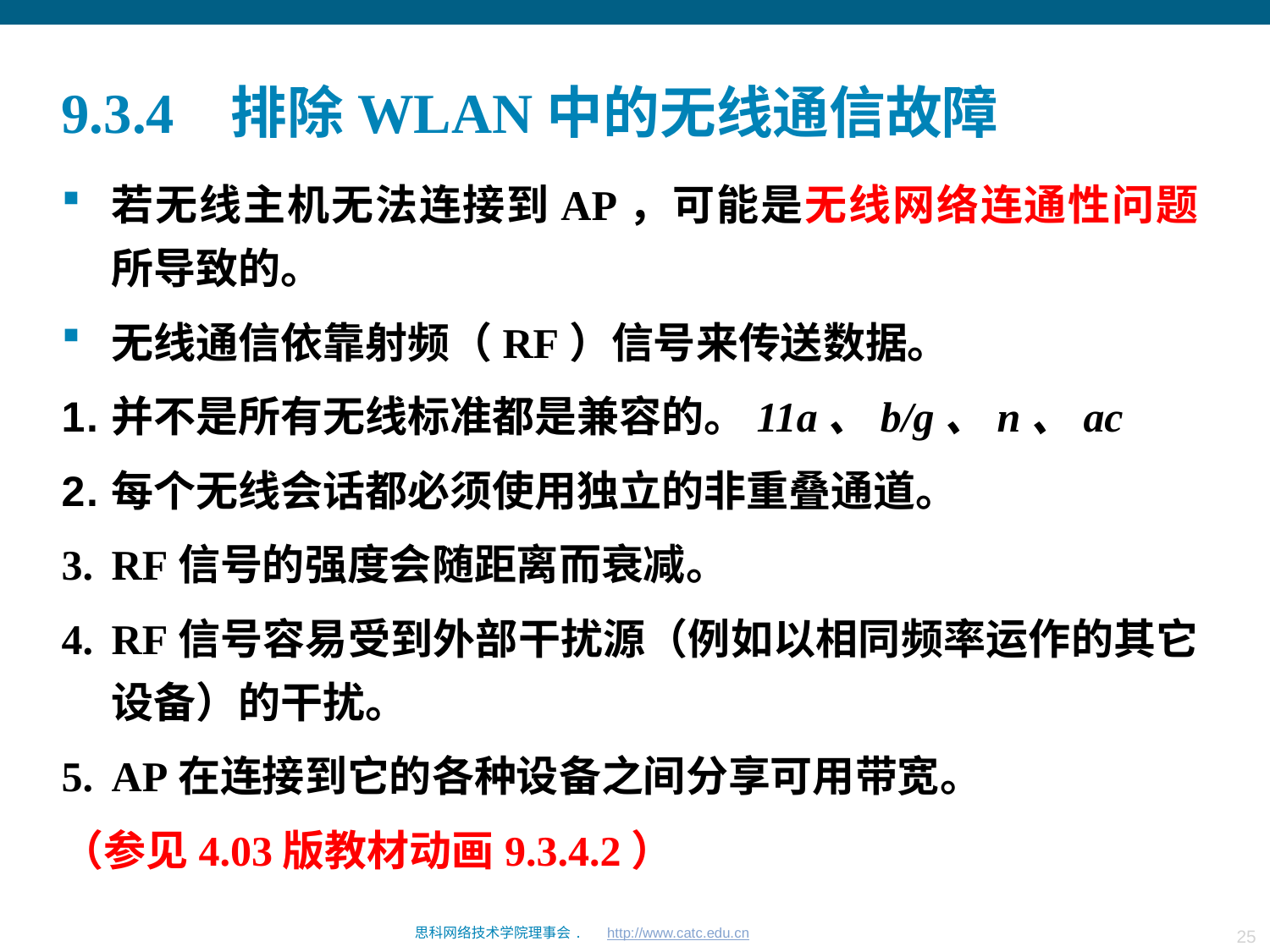

# 9.3.4   排除WLAN中的无线通信故障
若无线主机无法连接到AP，可能是无线网络连通性问题所导致的。
无线通信依靠射频（RF）信号来传送数据。
并不是所有无线标准都是兼容的。11a、b/g、n、ac
每个无线会话都必须使用独立的非重叠通道。
RF信号的强度会随距离而衰减。
RF信号容易受到外部干扰源（例如以相同频率运作的其它设备）的干扰。
AP在连接到它的各种设备之间分享可用带宽。
（参见4.03版教材动画9.3.4.2）